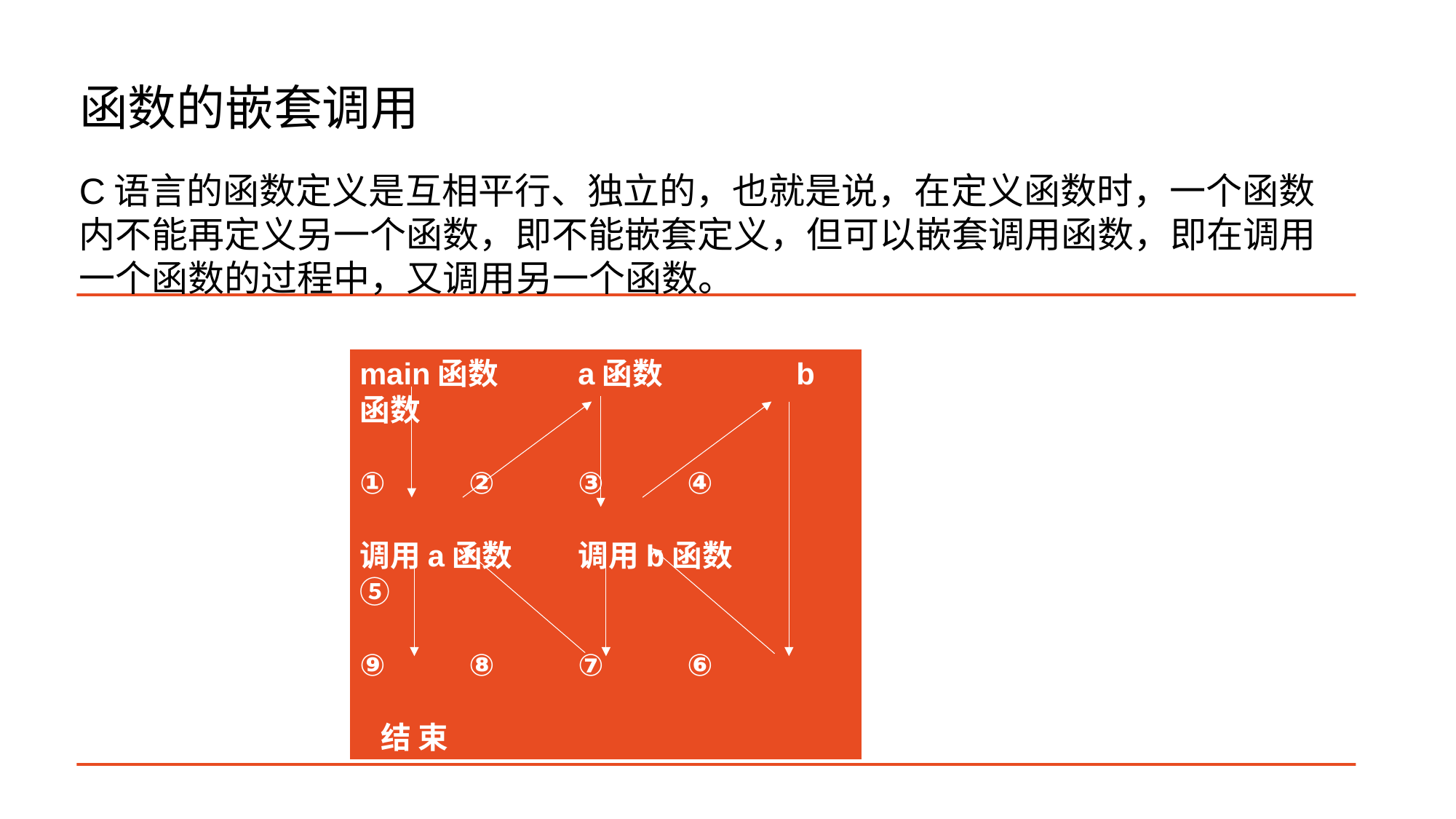

# 函数的嵌套调用
C语言的函数定义是互相平行、独立的，也就是说，在定义函数时，一个函数内不能再定义另一个函数，即不能嵌套定义，但可以嵌套调用函数，即在调用一个函数的过程中，又调用另一个函数。

main函数	a函数		b函数

①	②	③	④

调用a函数	调用b函数	     ⑤

⑨	⑧	⑦	⑥

  结 束